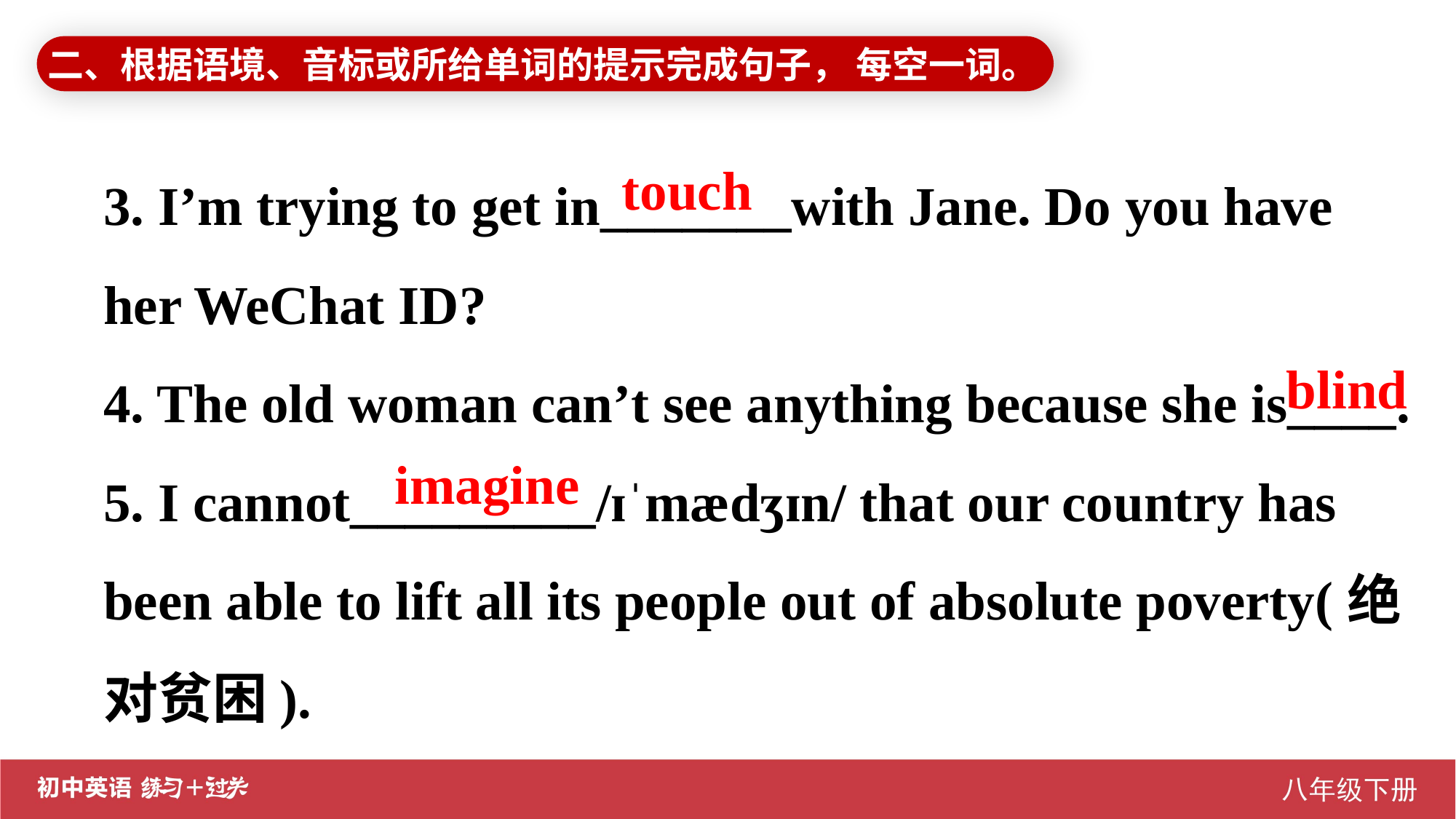

二、根据语境、音标或所给单词的提示完成句子， 每空一词。
3. I’m trying to get in_______with Jane. Do you have her WeChat ID?
4. The old woman can’t see anything because she is____.
5. I cannot_________/ɪˈmædʒɪn/ that our country has been able to lift all its people out of absolute poverty(绝对贫困).
touch
 blind
 imagine